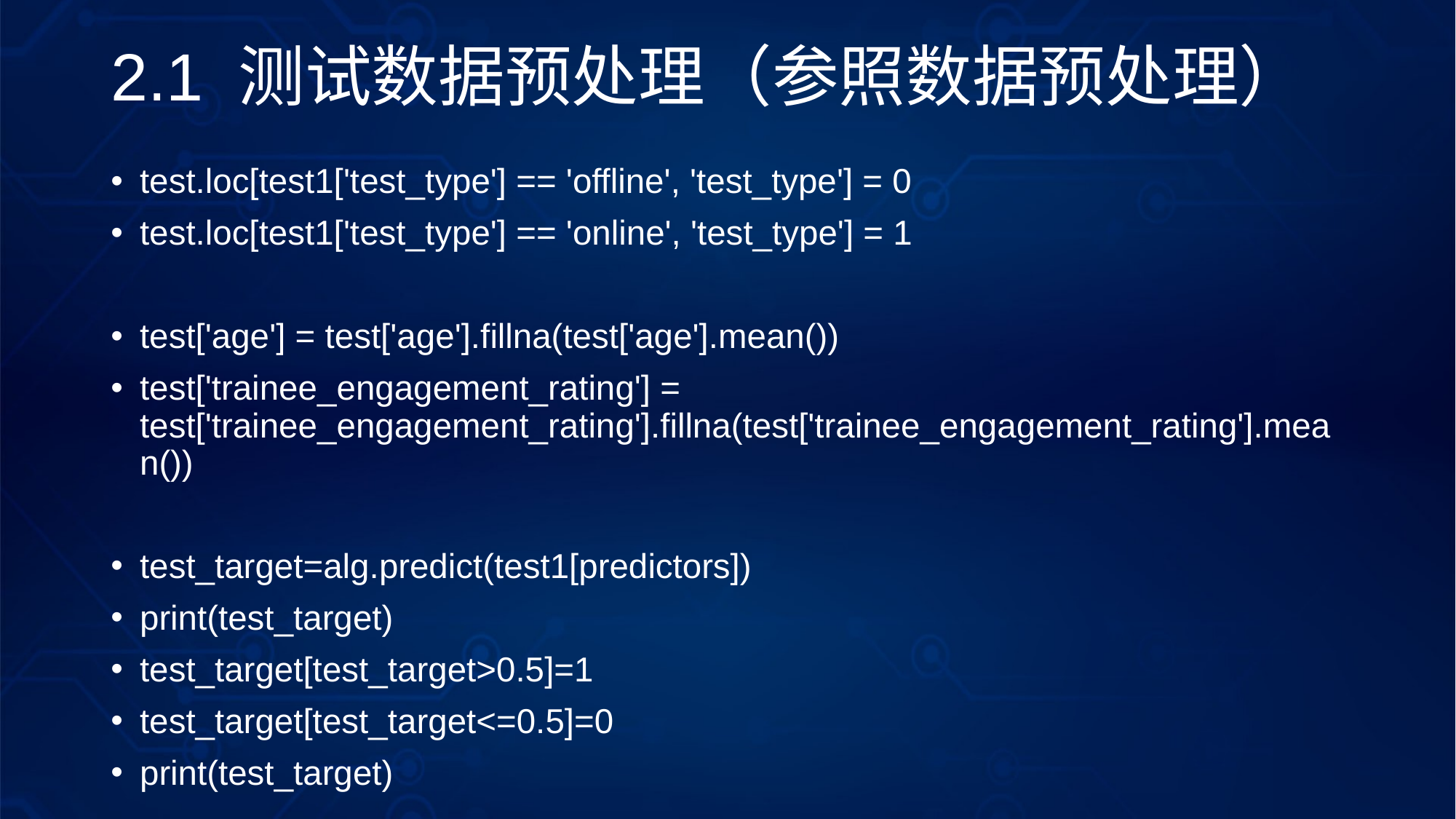

# 2.1 测试数据预处理（参照数据预处理）
test.loc[test1['test_type'] == 'offline', 'test_type'] = 0
test.loc[test1['test_type'] == 'online', 'test_type'] = 1

test['age'] = test['age'].fillna(test['age'].mean())
test['trainee_engagement_rating'] = test['trainee_engagement_rating'].fillna(test['trainee_engagement_rating'].mean())

test_target=alg.predict(test1[predictors])
print(test_target)
test_target[test_target>0.5]=1
test_target[test_target<=0.5]=0
print(test_target)